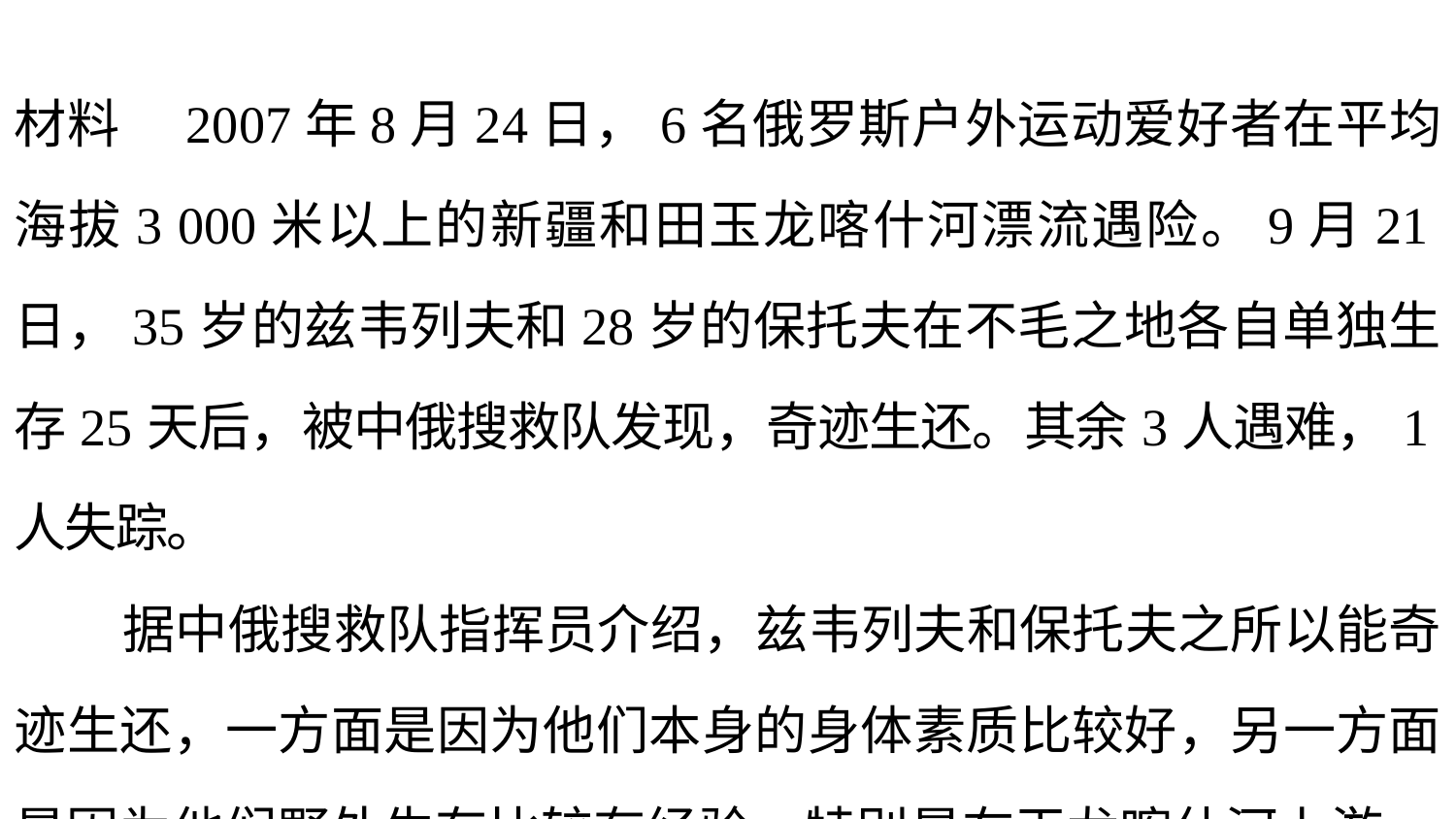

材料　2007年8月24日，6名俄罗斯户外运动爱好者在平均海拔3 000米以上的新疆和田玉龙喀什河漂流遇险。9月21日，35岁的兹韦列夫和28岁的保托夫在不毛之地各自单独生存25天后，被中俄搜救队发现，奇迹生还。其余3人遇难，1人失踪。
        据中俄搜救队指挥员介绍，兹韦列夫和保托夫之所以能奇迹生还，一方面是因为他们本身的身体素质比较好，另一方面是因为他们野外生存比较有经验。特别是在玉龙喀什河上游